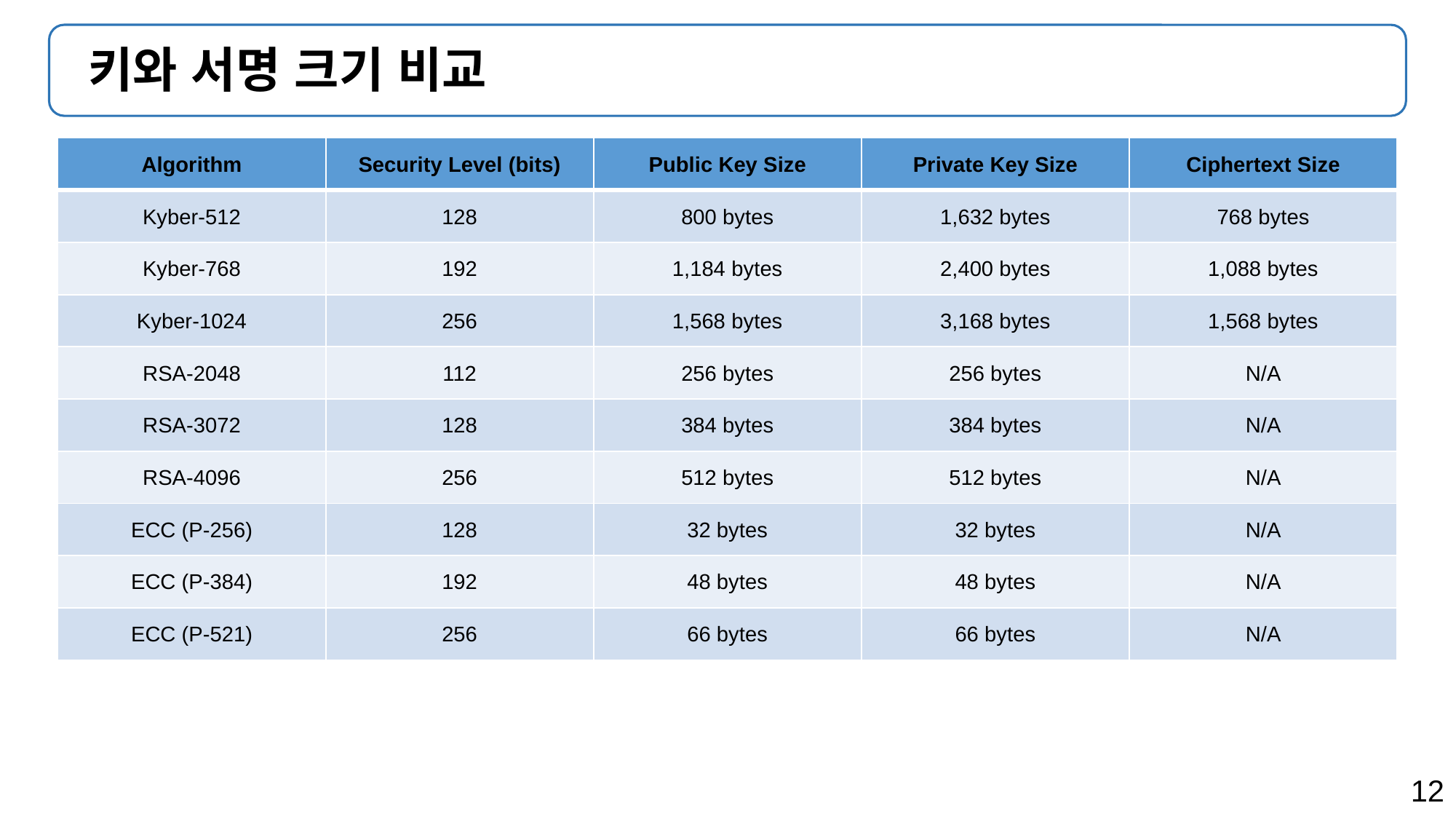

# 키와 서명 크기 비교

| Algorithm | Security Level (bits) | Public Key Size | Private Key Size | Ciphertext Size |
| --- | --- | --- | --- | --- |
| Kyber-512 | 128 | 800 bytes | 1,632 bytes | 768 bytes |
| Kyber-768 | 192 | 1,184 bytes | 2,400 bytes | 1,088 bytes |
| Kyber-1024 | 256 | 1,568 bytes | 3,168 bytes | 1,568 bytes |
| RSA-2048 | 112 | 256 bytes | 256 bytes | N/A |
| RSA-3072 | 128 | 384 bytes | 384 bytes | N/A |
| RSA-4096 | 256 | 512 bytes | 512 bytes | N/A |
| ECC (P-256) | 128 | 32 bytes | 32 bytes | N/A |
| ECC (P-384) | 192 | 48 bytes | 48 bytes | N/A |
| ECC (P-521) | 256 | 66 bytes | 66 bytes | N/A |